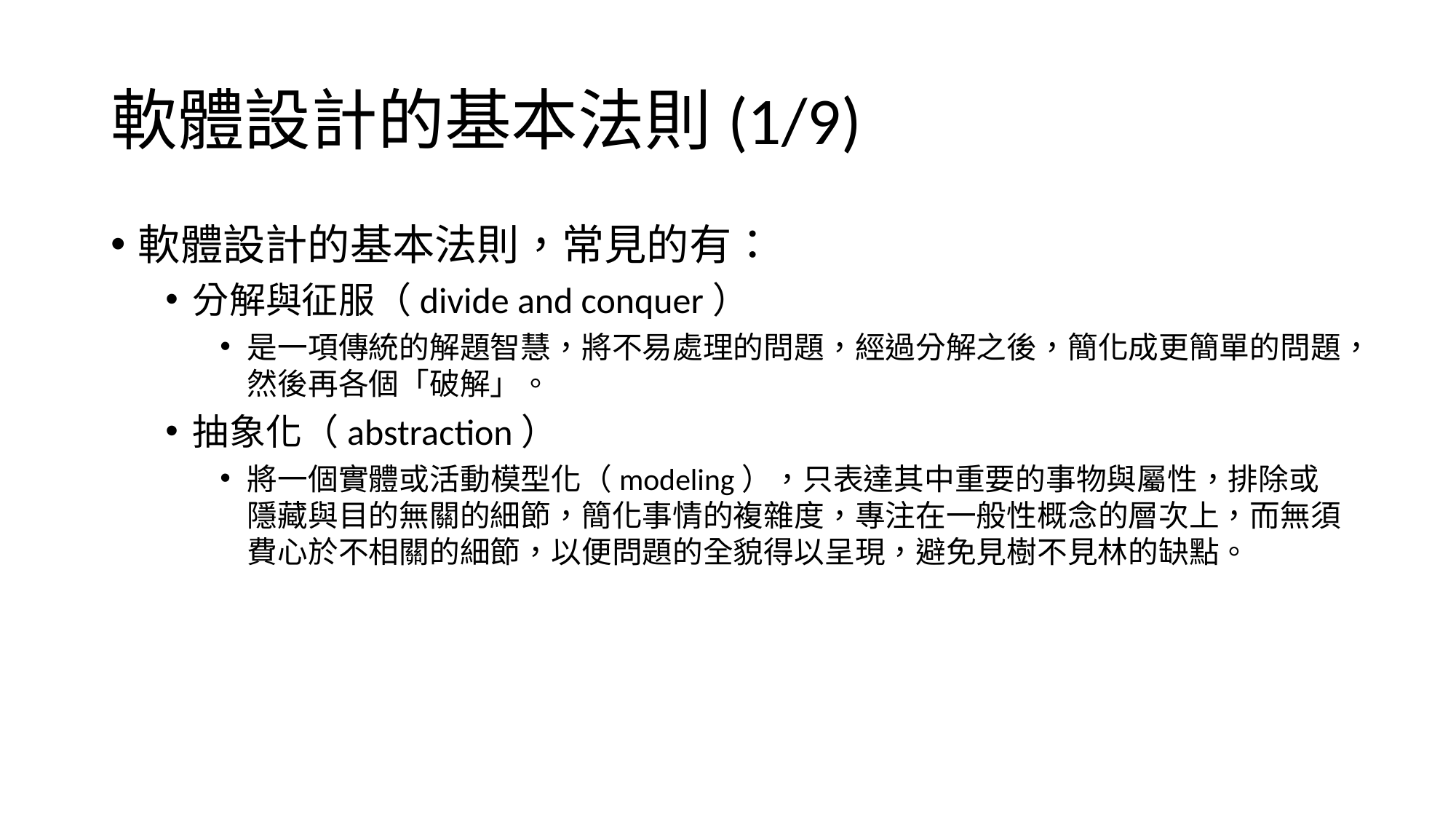

軟體設計的基本法則(1/9)
軟體設計的基本法則，常見的有：
分解與征服（divide and conquer）
是一項傳統的解題智慧，將不易處理的問題，經過分解之後，簡化成更簡單的問題，然後再各個「破解」。
抽象化（abstraction）
將一個實體或活動模型化（modeling），只表達其中重要的事物與屬性，排除或隱藏與目的無關的細節，簡化事情的複雜度，專注在一般性概念的層次上，而無須費心於不相關的細節，以便問題的全貌得以呈現，避免見樹不見林的缺點。